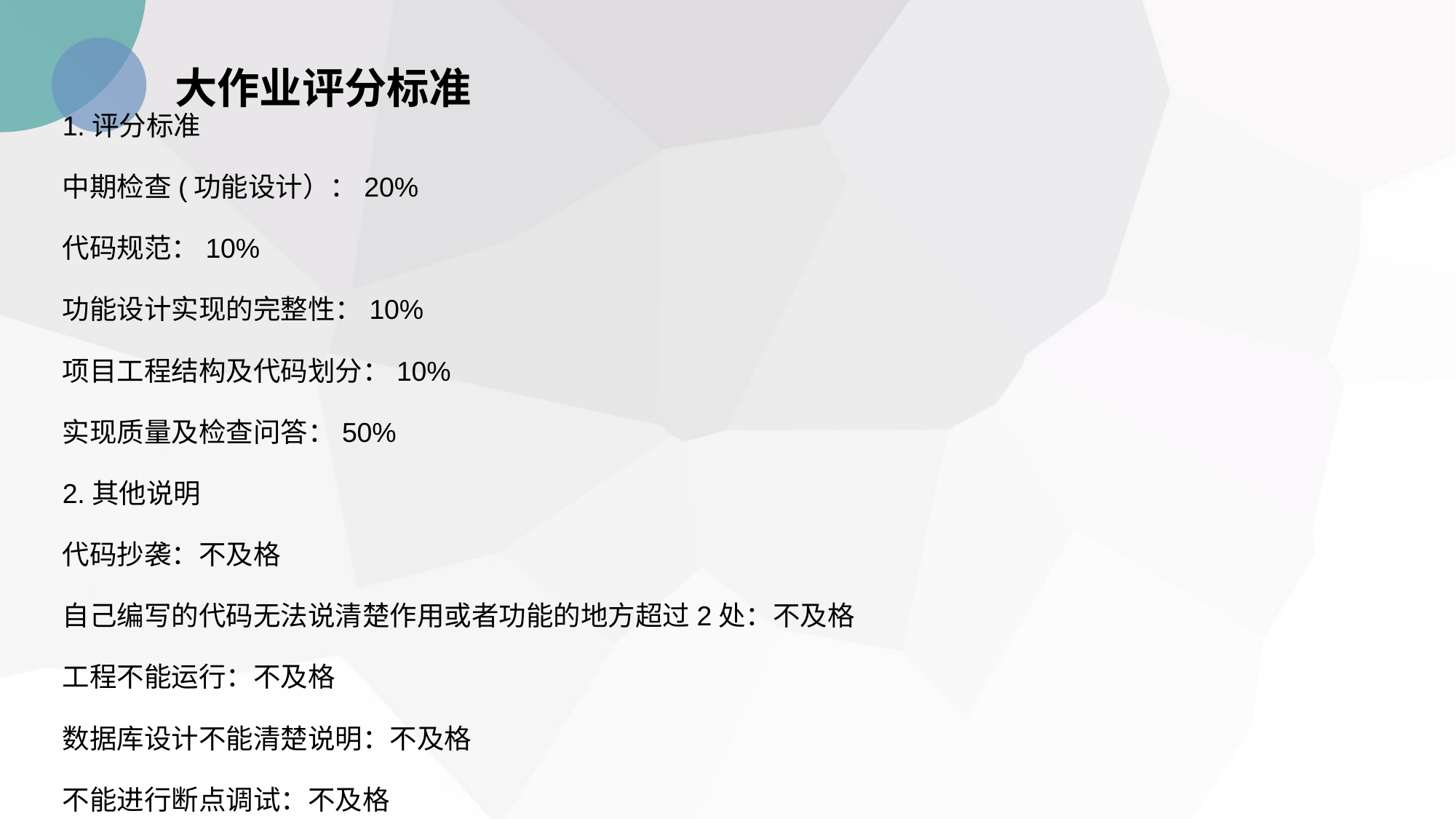

大作业评分标准
1.评分标准
中期检查(功能设计）：20%
代码规范：10%
功能设计实现的完整性：10%
项目工程结构及代码划分：10%
实现质量及检查问答：50%
2.其他说明
代码抄袭：不及格
自己编写的代码无法说清楚作用或者功能的地方超过2处：不及格
工程不能运行：不及格
数据库设计不能清楚说明：不及格
不能进行断点调试：不及格